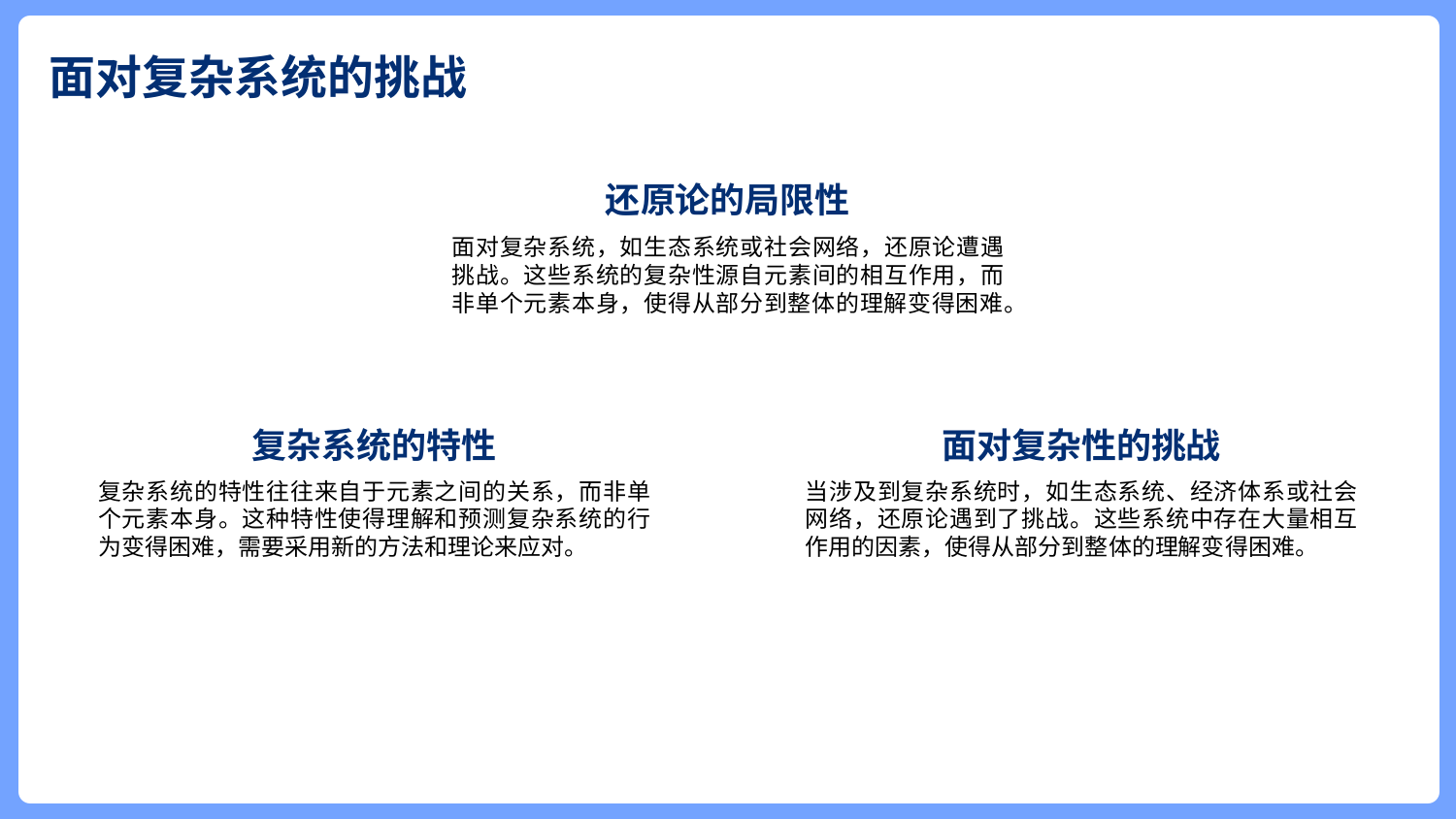

面对复杂系统的挑战
还原论的局限性
面对复杂系统，如生态系统或社会网络，还原论遭遇挑战。这些系统的复杂性源自元素间的相互作用，而非单个元素本身，使得从部分到整体的理解变得困难。
复杂系统的特性
面对复杂性的挑战
复杂系统的特性往往来自于元素之间的关系，而非单个元素本身。这种特性使得理解和预测复杂系统的行为变得困难，需要采用新的方法和理论来应对。
当涉及到复杂系统时，如生态系统、经济体系或社会网络，还原论遇到了挑战。这些系统中存在大量相互作用的因素，使得从部分到整体的理解变得困难。